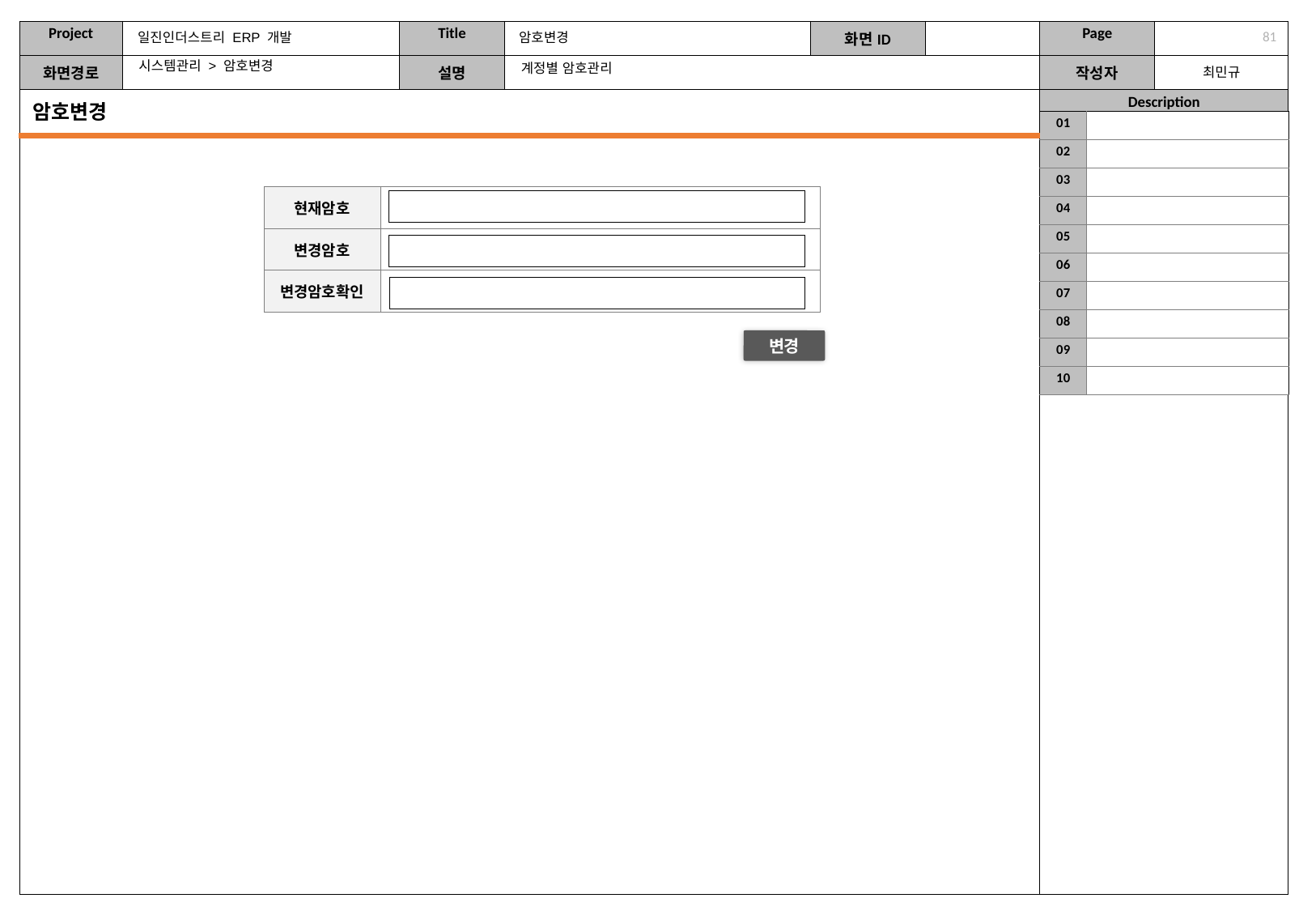

일진인더스트리 ERP 개발

암호변경
81
시스템관리 > 암호변경
계정별 암호관리
암호변경
| 01 |  |
| --- | --- |
| 02 |  |
| 03 |  |
| 04 |  |
| 05 |  |
| 06 |  |
| 07 |  |
| 08 |  |
| 09 |  |
| 10 |  |
| 현재암호 |  |
| --- | --- |
| 변경암호 |  |
| 변경암호확인 |  |

변경